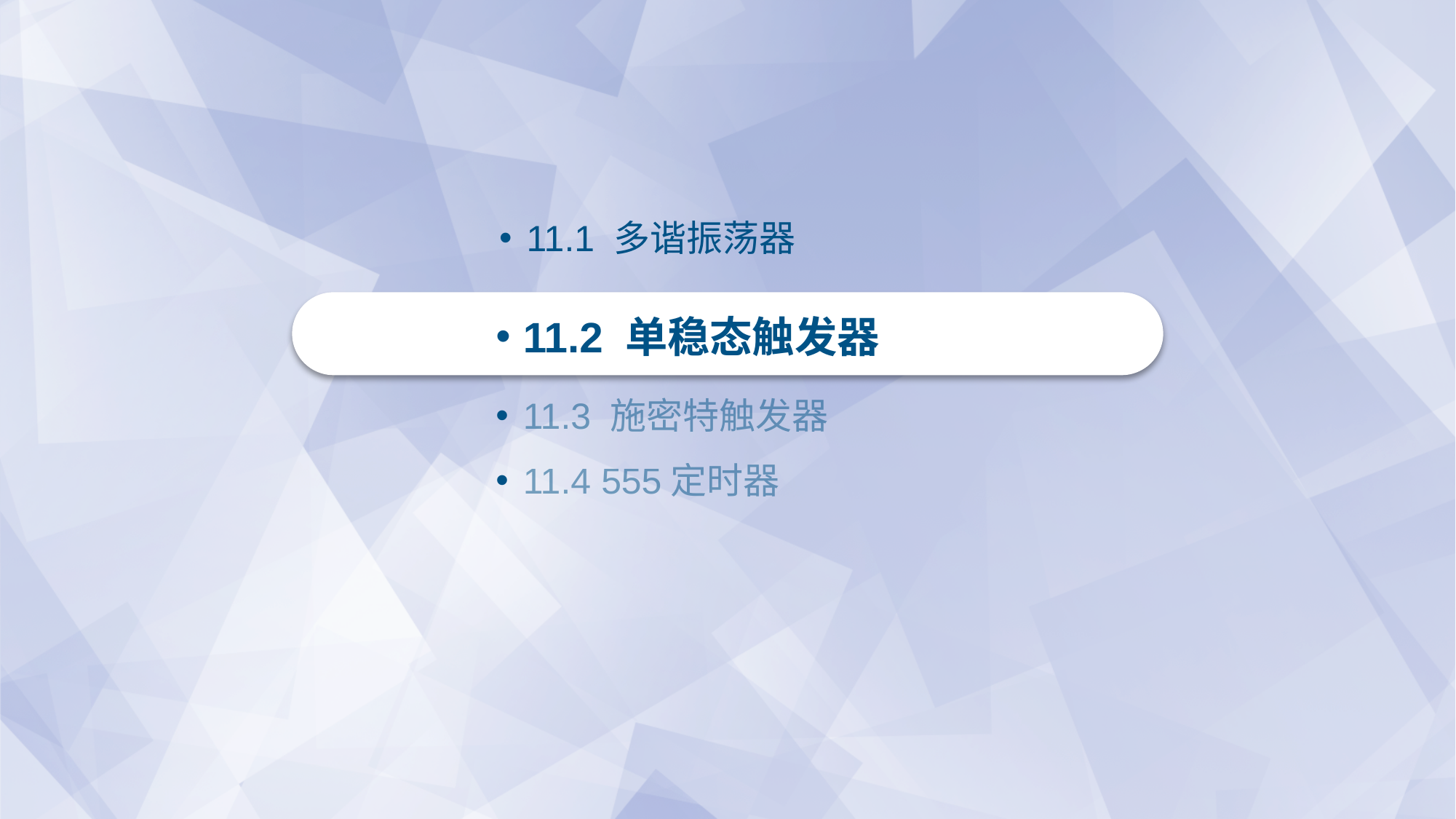

11.1 多谐振荡器

11.2 单稳态触发器
11.3 施密特触发器
11.4 555定时器